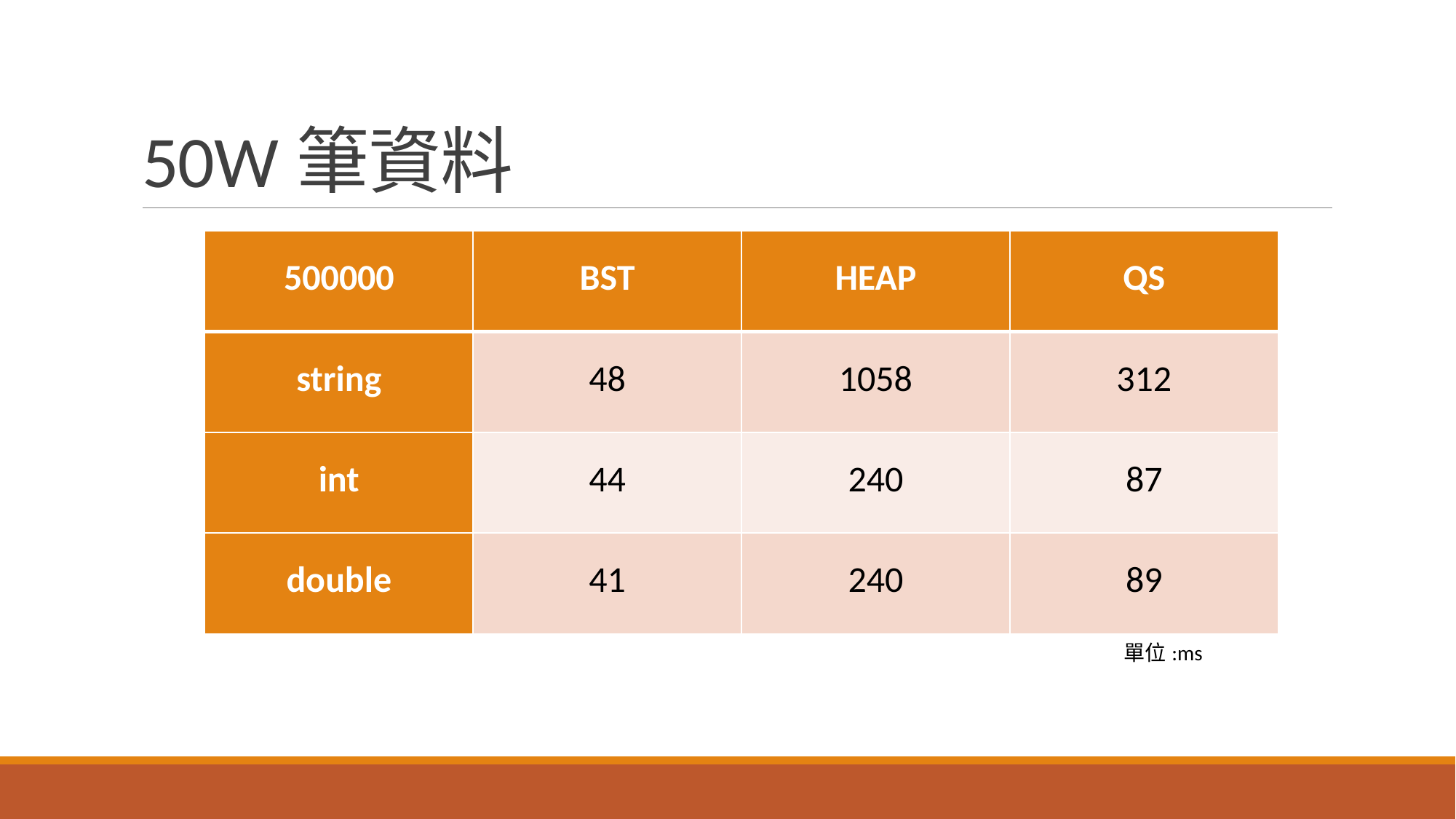

# 50W筆資料
| 500000 | BST | HEAP | QS |
| --- | --- | --- | --- |
| string | 48 | 1058 | 312 |
| int | 44 | 240 | 87 |
| double | 41 | 240 | 89 |
單位:ms